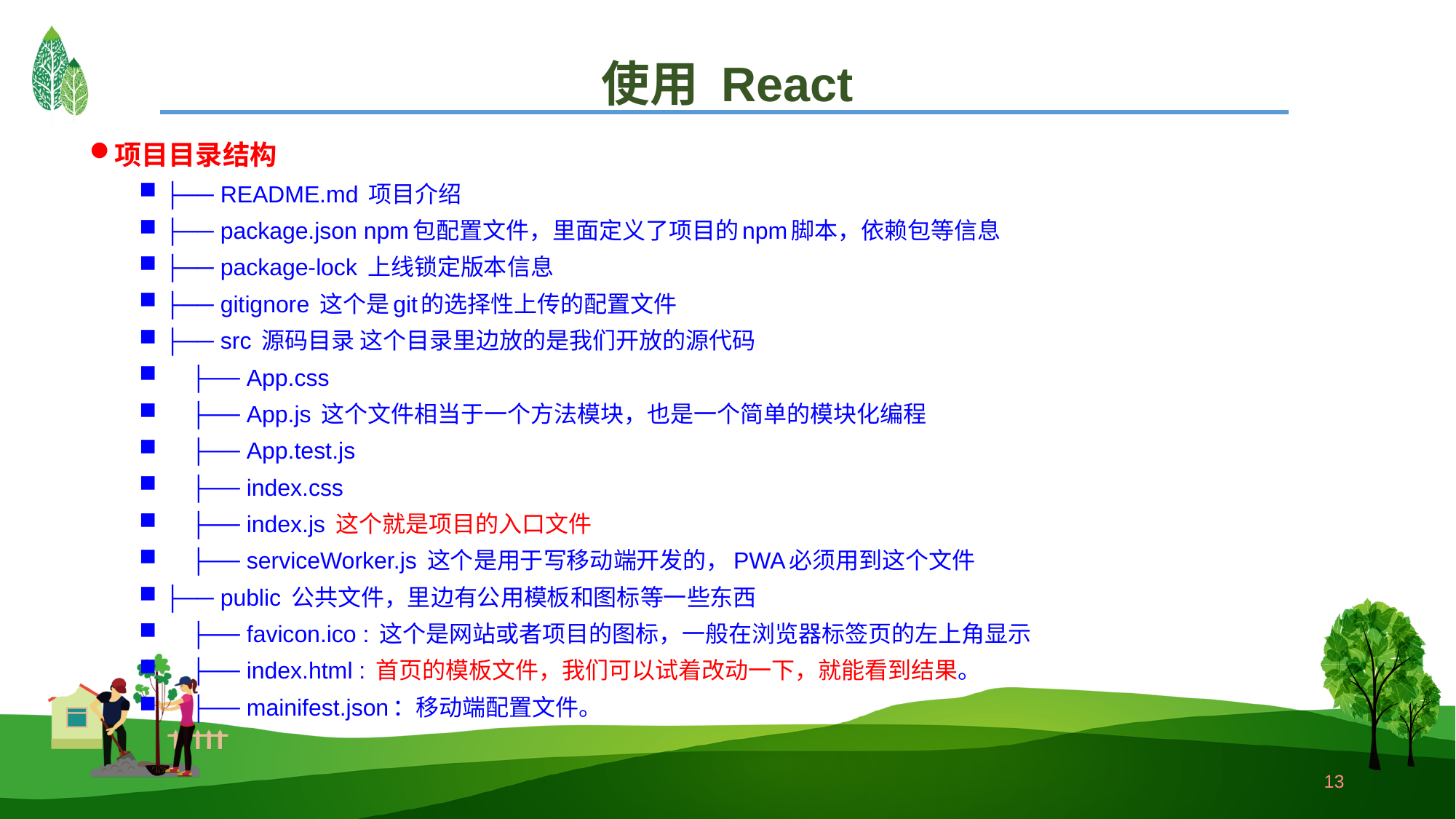

# 使用 React
项目目录结构
├── README.md 项目介绍
├── package.json npm包配置文件，里面定义了项目的npm脚本，依赖包等信息
├── package-lock 上线锁定版本信息
├── gitignore 这个是git的选择性上传的配置文件
├── src 源码目录 这个目录里边放的是我们开放的源代码
    ├── App.css
    ├── App.js 这个文件相当于一个方法模块，也是一个简单的模块化编程
    ├── App.test.js
    ├── index.css
    ├── index.js 这个就是项目的入口文件
    ├── serviceWorker.js 这个是用于写移动端开发的，PWA必须用到这个文件
├── public 公共文件，里边有公用模板和图标等一些东西
    ├── favicon.ico : 这个是网站或者项目的图标，一般在浏览器标签页的左上角显示
    ├── index.html : 首页的模板文件，我们可以试着改动一下，就能看到结果。
    ├── mainifest.json：移动端配置文件。

13